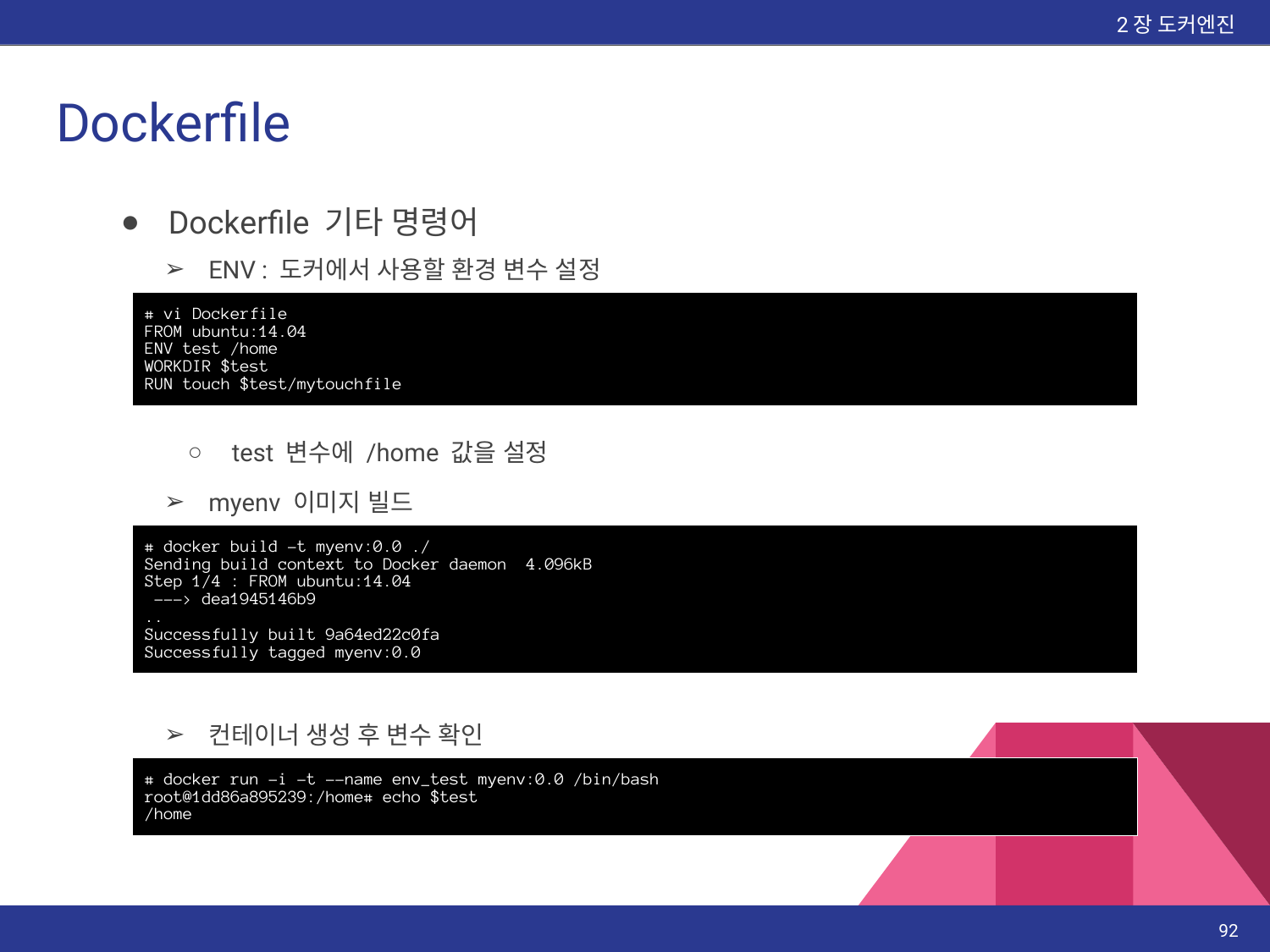

2장 도커엔진
# Dockerfile
Dockerfile 기타 명령어
ENV : 도커에서 사용할 환경 변수 설정

| # vi Dockerfile FROM ubuntu:14.04 ENV test /home WORKDIR $test RUN touch $test/mytouchfile |
| --- |
test 변수에 /home 값을 설정
myenv 이미지 빌드

| # docker build -t myenv:0.0 ./ Sending build context to Docker daemon 4.096kB Step 1/4 : FROM ubuntu:14.04 ---> dea1945146b9 .. Successfully built 9a64ed22c0fa Successfully tagged myenv:0.0 |
| --- |
컨테이너 생성 후 변수 확인

| # docker run -i -t --name env\_test myenv:0.0 /bin/bash root@1dd86a895239:/home# echo $test /home |
| --- |
92